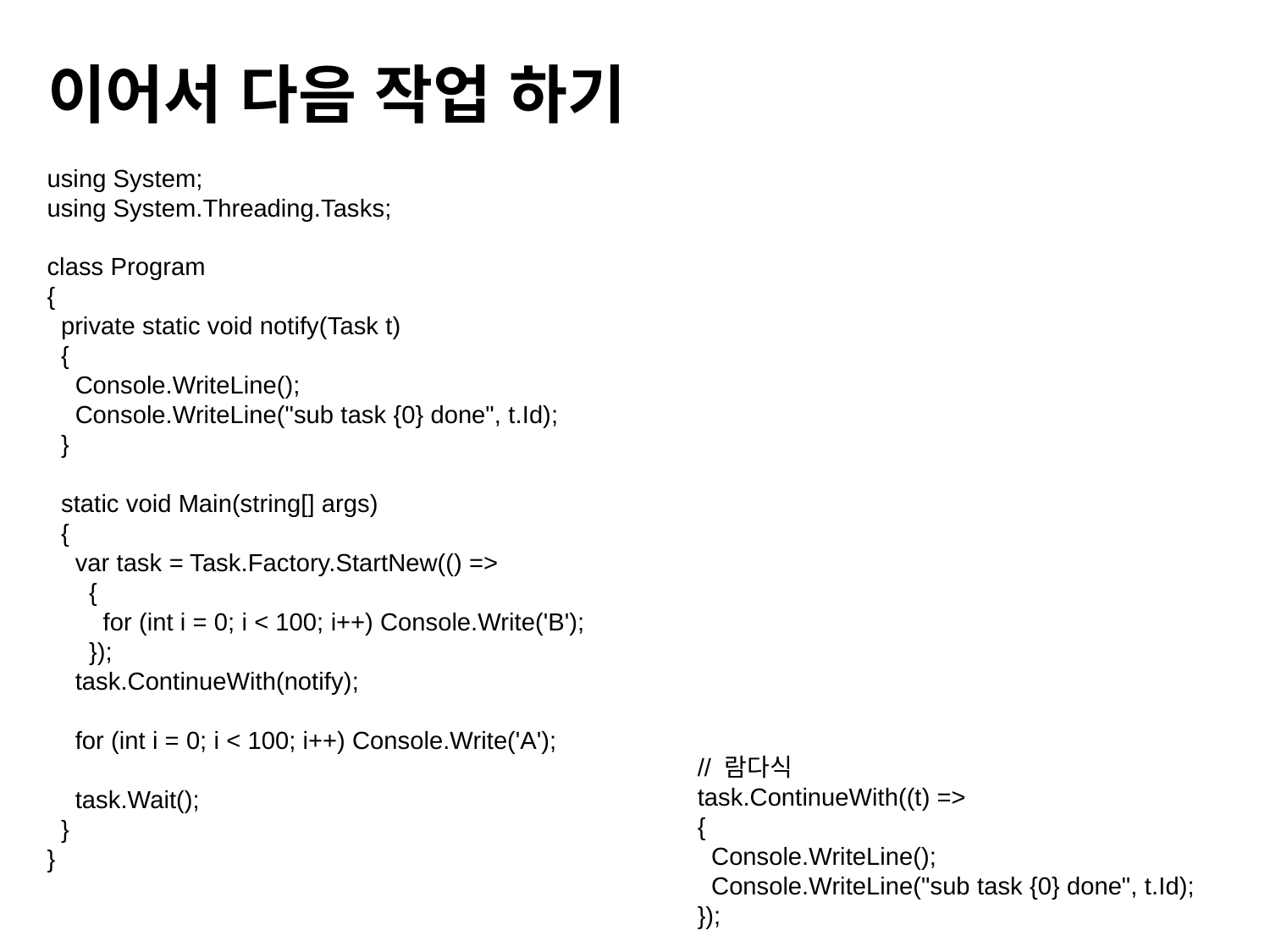

이어서 다음 작업 하기
using System;
using System.Threading.Tasks;

class Program
{
  private static void notify(Task t)
  {
    Console.WriteLine();
    Console.WriteLine("sub task {0} done", t.Id);
  }

  static void Main(string[] args)
  {
    var task = Task.Factory.StartNew(() =>
      {
        for (int i = 0; i < 100; i++) Console.Write('B');
      });
    task.ContinueWith(notify);

    for (int i = 0; i < 100; i++) Console.Write('A');

    task.Wait();
  }
}
// 람다식
task.ContinueWith((t) =>
{
  Console.WriteLine();
  Console.WriteLine("sub task {0} done", t.Id);
});